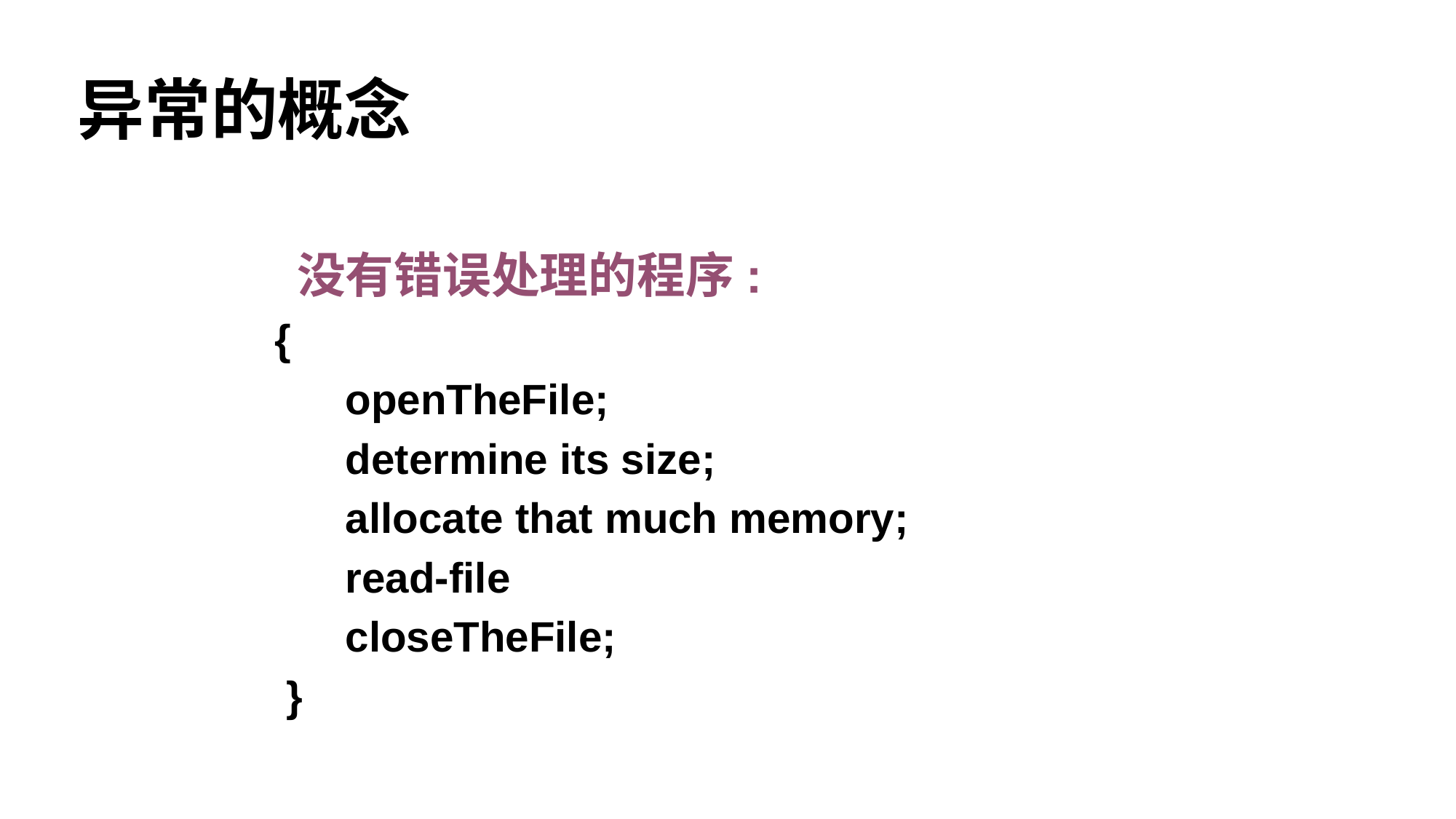

异常的概念
 没有错误处理的程序:
{
      openTheFile;
      determine its size;
      allocate that much memory;
      read-file
      closeTheFile;
 }